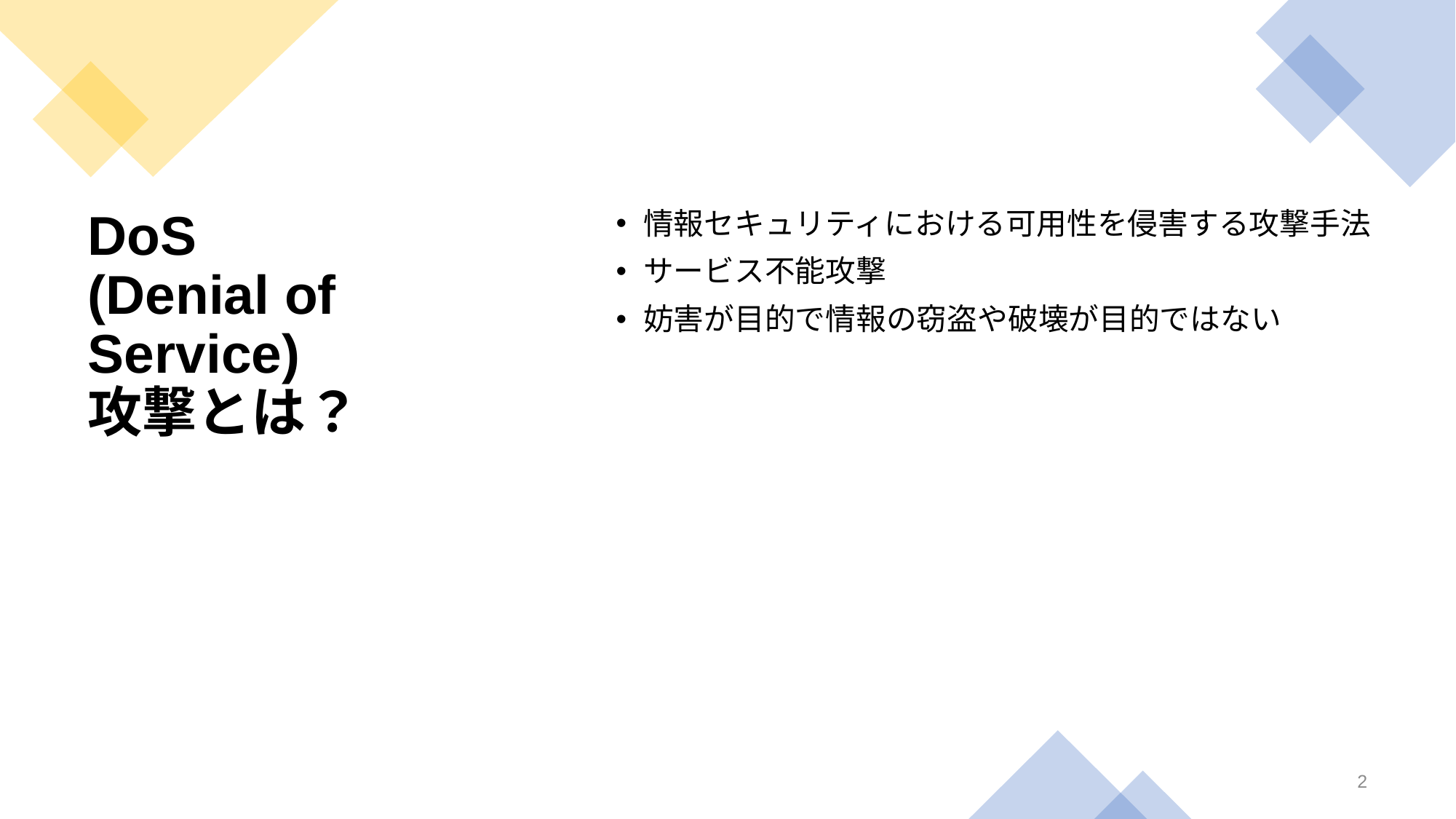

情報セキュリティにおける可用性を侵害する攻撃手法
サービス不能攻撃
妨害が目的で情報の窃盗や破壊が目的ではない
# DoS (Denial of Service) 攻撃とは？

2